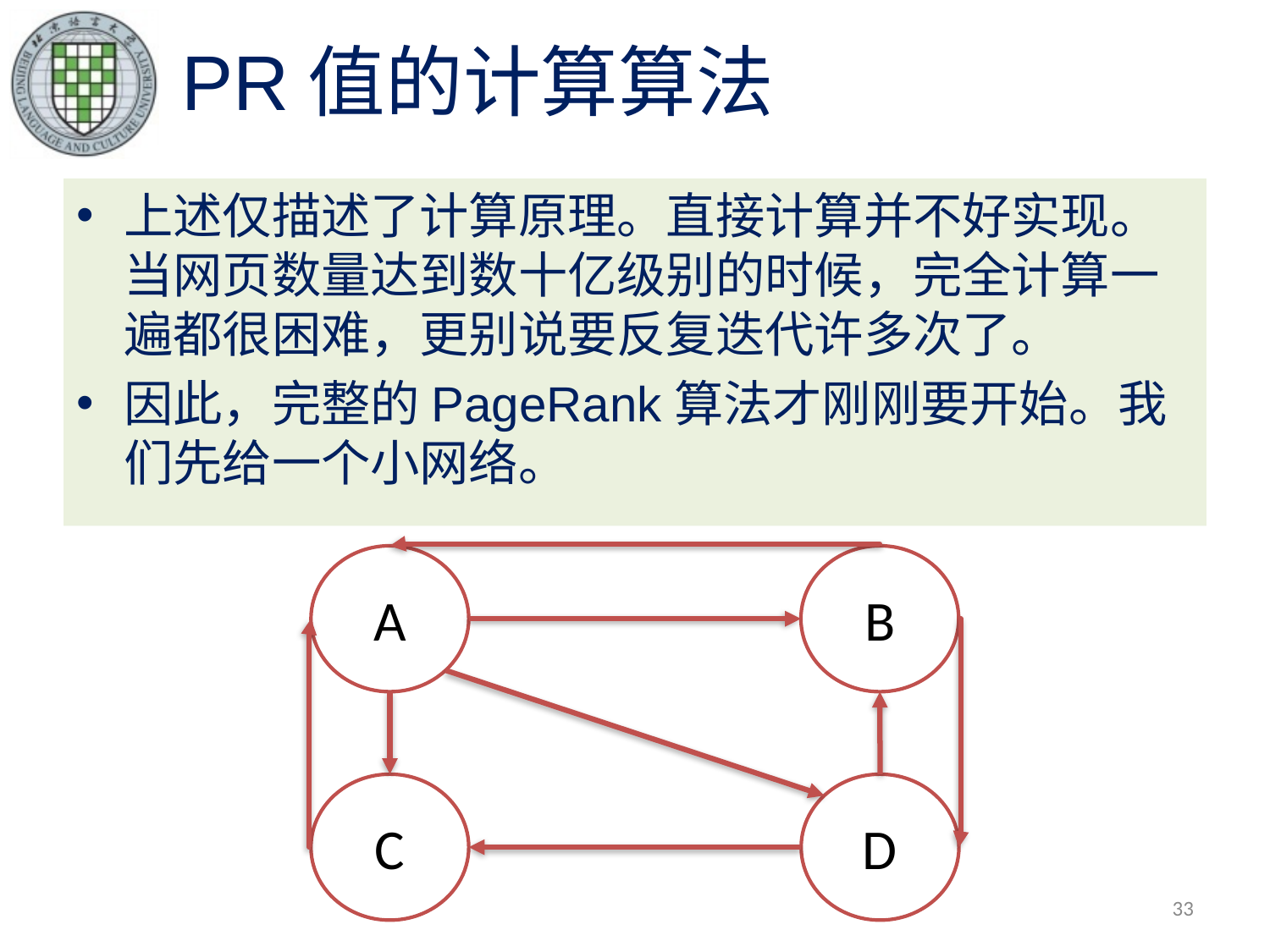

# PR值的计算算法
上述仅描述了计算原理。直接计算并不好实现。当网页数量达到数十亿级别的时候，完全计算一遍都很困难，更别说要反复迭代许多次了。
因此，完整的PageRank算法才刚刚要开始。我们先给一个小网络。
A
B
C
D
33